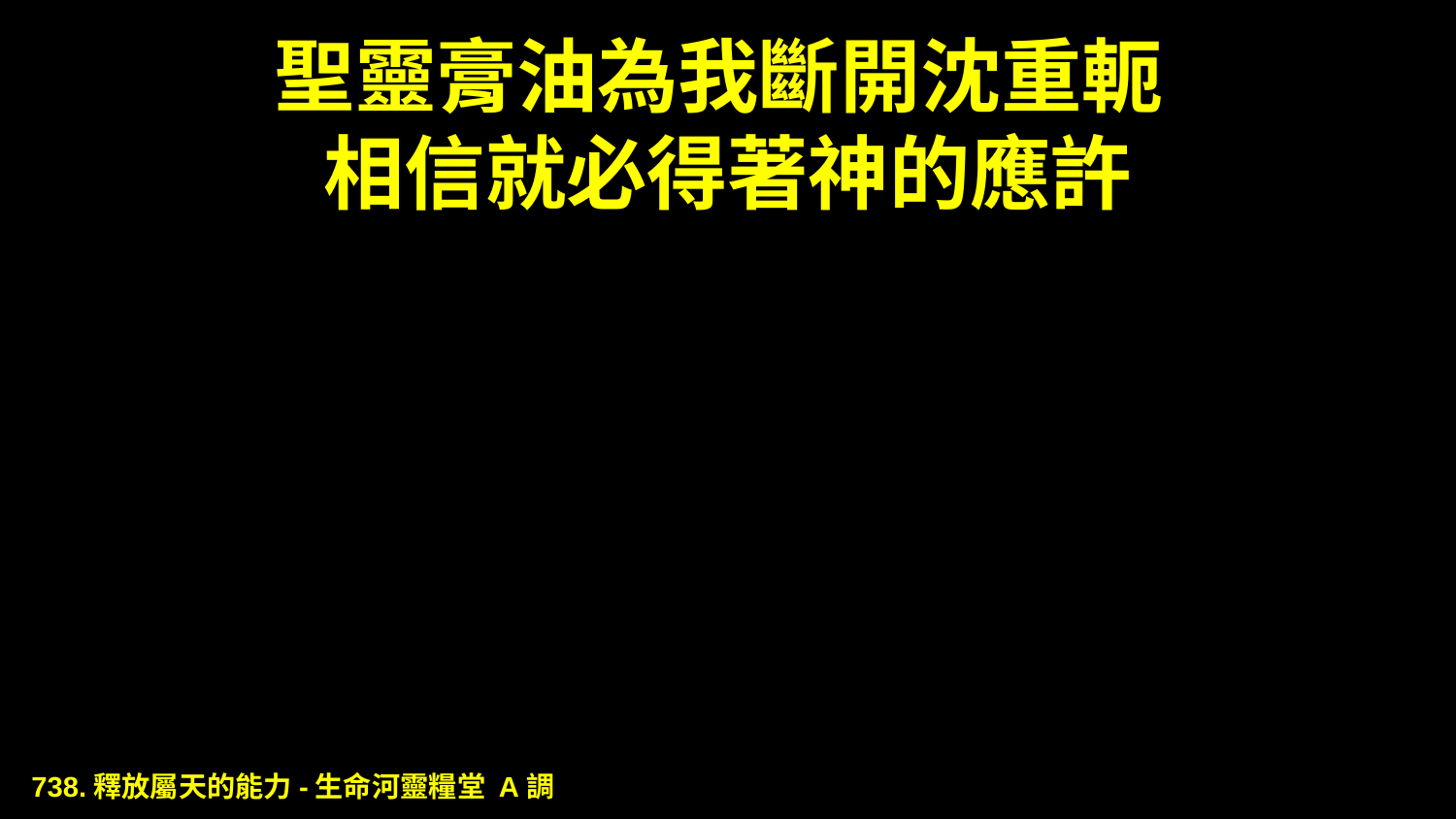

# 聖靈膏油為我斷開沈重軛 相信就必得著神的應許
738.釋放屬天的能力-生命河靈糧堂 A調